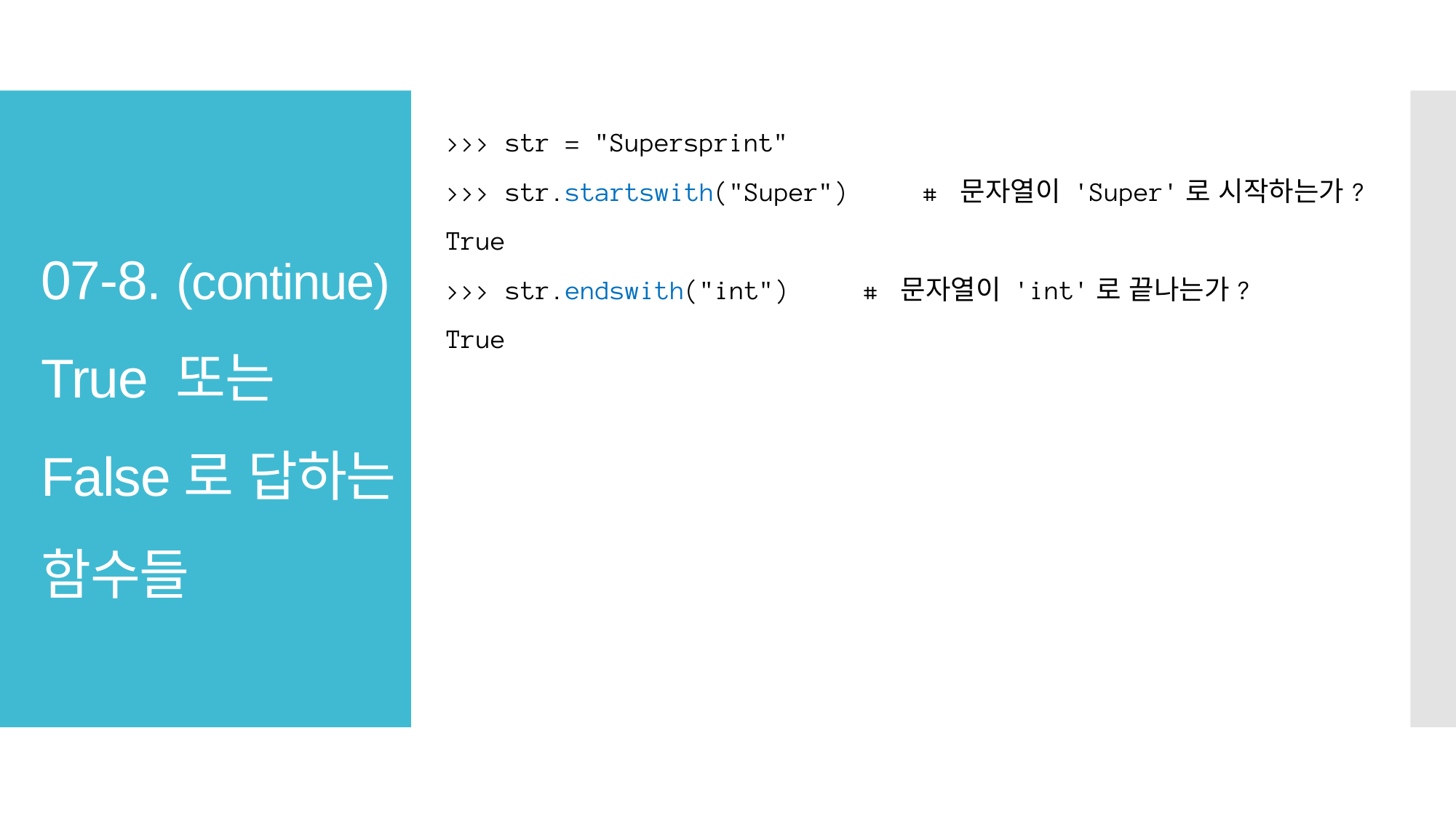

>>> str = "Supersprint"
>>> str.startswith("Super")     # 문자열이 'Super'로 시작하는가?
True
>>> str.endswith("int")     # 문자열이 'int'로 끝나는가?
True
# 07-8. (continue) True 또는 False로 답하는 함수들